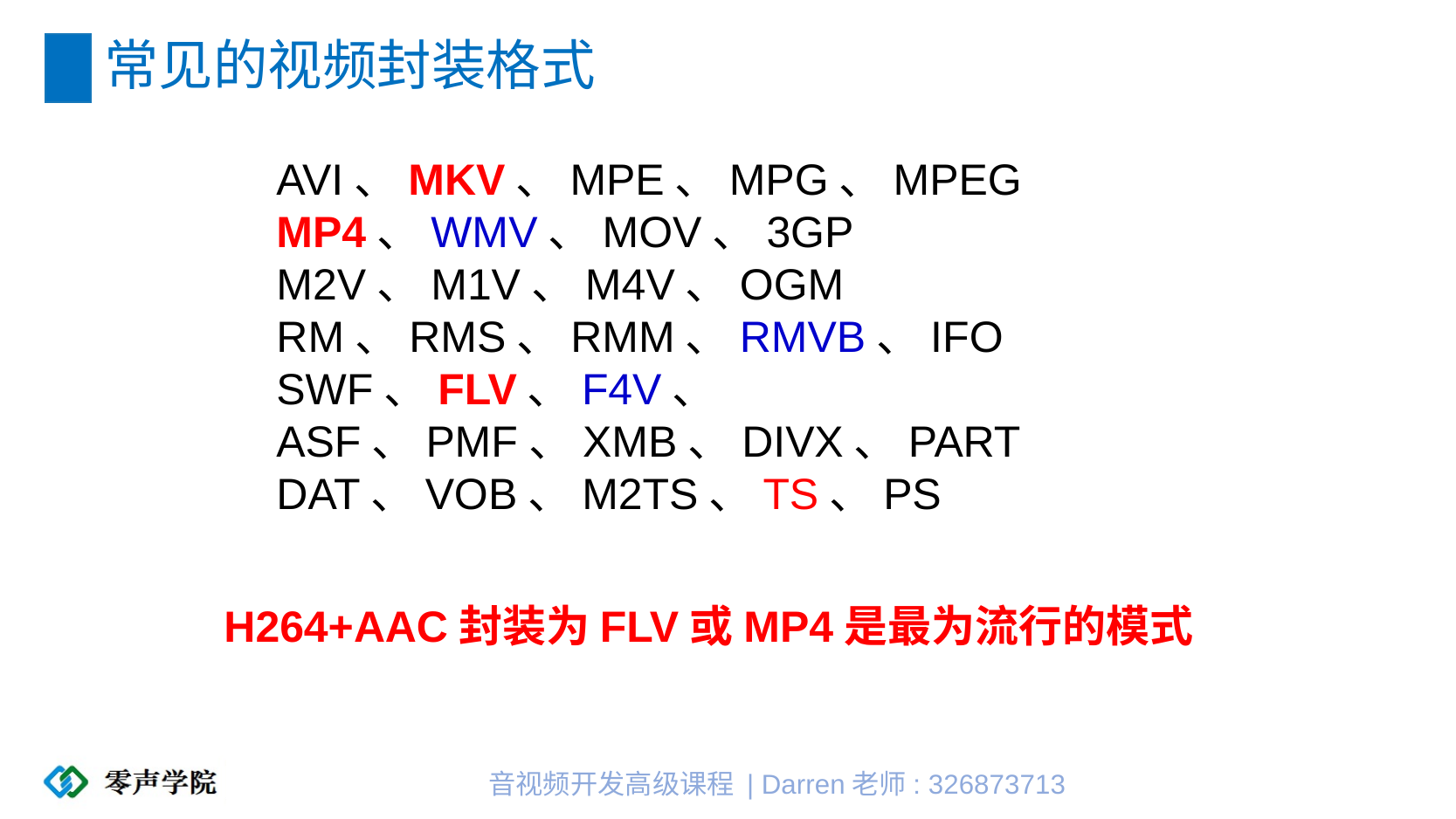

# 常见的视频封装格式
AVI、MKV、MPE、MPG、MPEG
MP4、WMV、MOV、3GP
M2V、M1V、M4V、OGM
RM、RMS、RMM、RMVB、IFO
SWF、FLV、F4V、
ASF、PMF、XMB、DIVX、PART
DAT、VOB、M2TS、TS、PS

H264+AAC封装为FLV或MP4是最为流行的模式